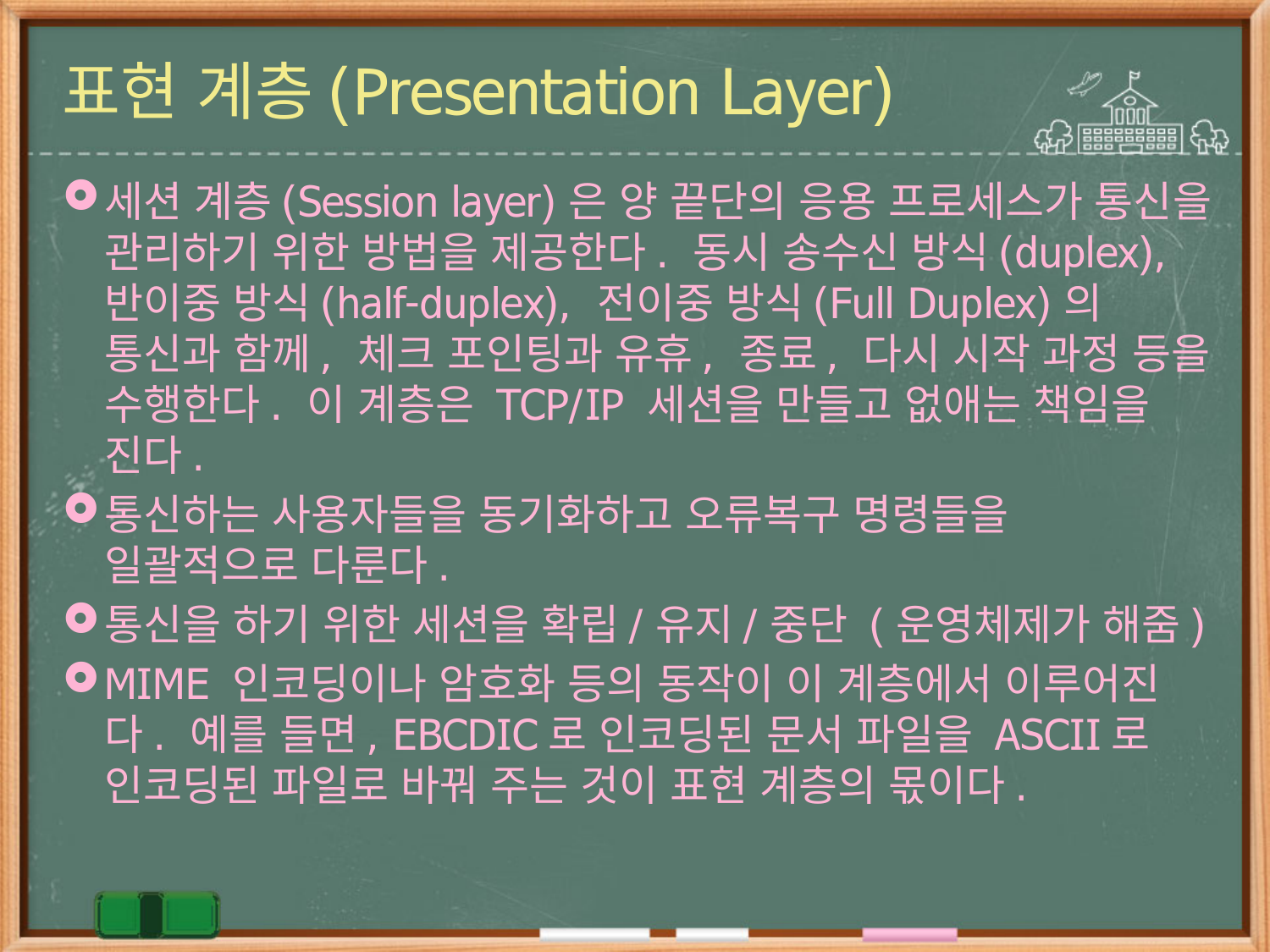

# 표현 계층(Presentation Layer)
세션 계층(Session layer)은 양 끝단의 응용 프로세스가 통신을 관리하기 위한 방법을 제공한다. 동시 송수신 방식(duplex), 반이중 방식(half-duplex), 전이중 방식(Full Duplex)의 통신과 함께, 체크 포인팅과 유휴, 종료, 다시 시작 과정 등을 수행한다. 이 계층은 TCP/IP 세션을 만들고 없애는 책임을 진다.
통신하는 사용자들을 동기화하고 오류복구 명령들을 일괄적으로 다룬다.
통신을 하기 위한 세션을 확립/유지/중단 (운영체제가 해줌)
MIME 인코딩이나 암호화 등의 동작이 이 계층에서 이루어진다. 예를 들면, EBCDIC로 인코딩된 문서 파일을 ASCII로 인코딩된 파일로 바꿔 주는 것이 표현 계층의 몫이다.